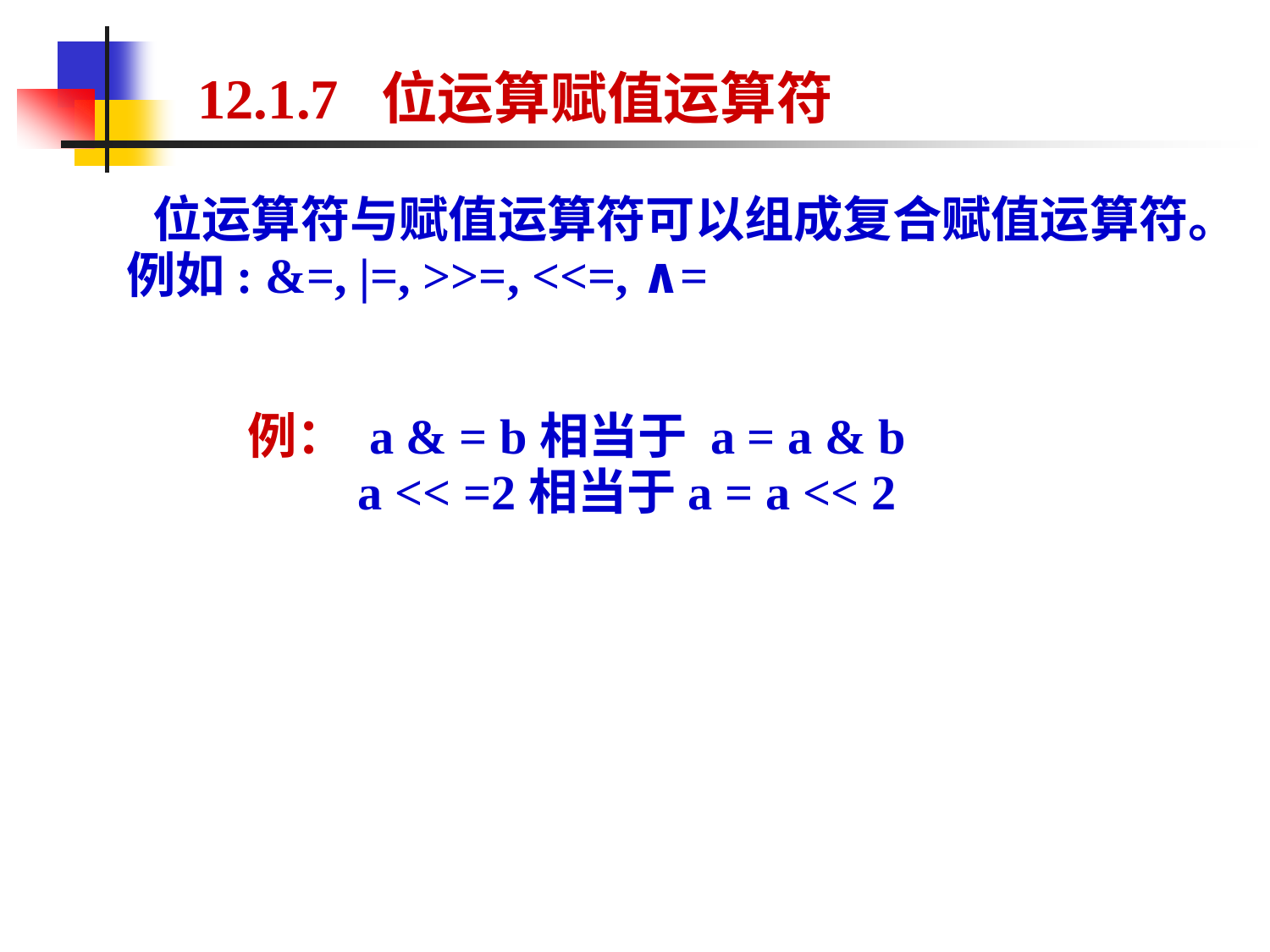

12.1.7  位运算赋值运算符
　 位运算符与赋值运算符可以组成复合赋值运算符。
  例如: &=, |=, >>=, <<=, ∧=
例： a & = b相当于 a = a & b
         a << =2相当于a = a << 2